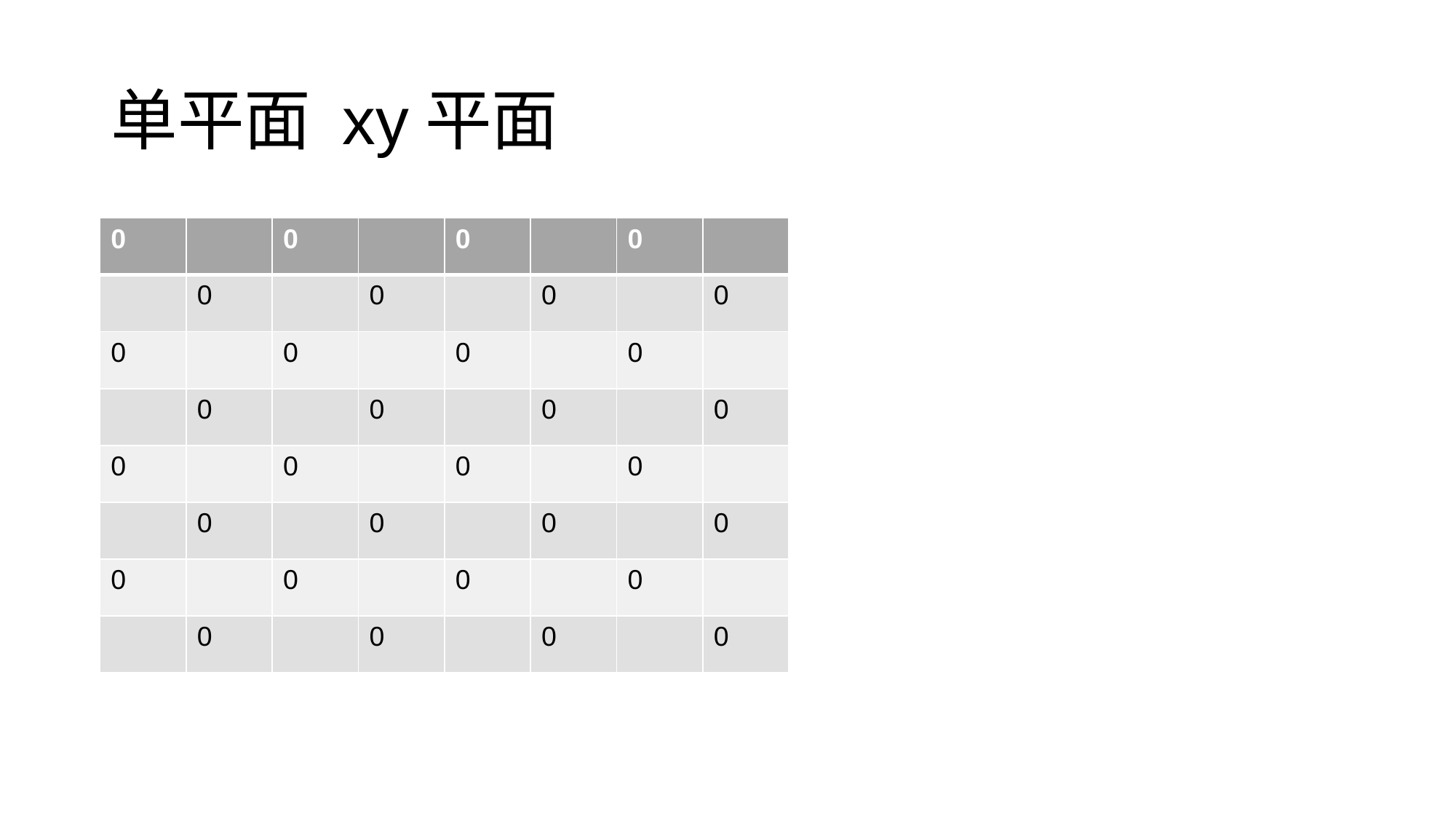

# 单平面 xy平面
| 0 |  | 0 |  | 0 |  | 0 |  |
| --- | --- | --- | --- | --- | --- | --- | --- |
|  | 0 |  | 0 |  | 0 |  | 0 |
| 0 |  | 0 |  | 0 |  | 0 |  |
|  | 0 |  | 0 |  | 0 |  | 0 |
| 0 |  | 0 |  | 0 |  | 0 |  |
|  | 0 |  | 0 |  | 0 |  | 0 |
| 0 |  | 0 |  | 0 |  | 0 |  |
|  | 0 |  | 0 |  | 0 |  | 0 |